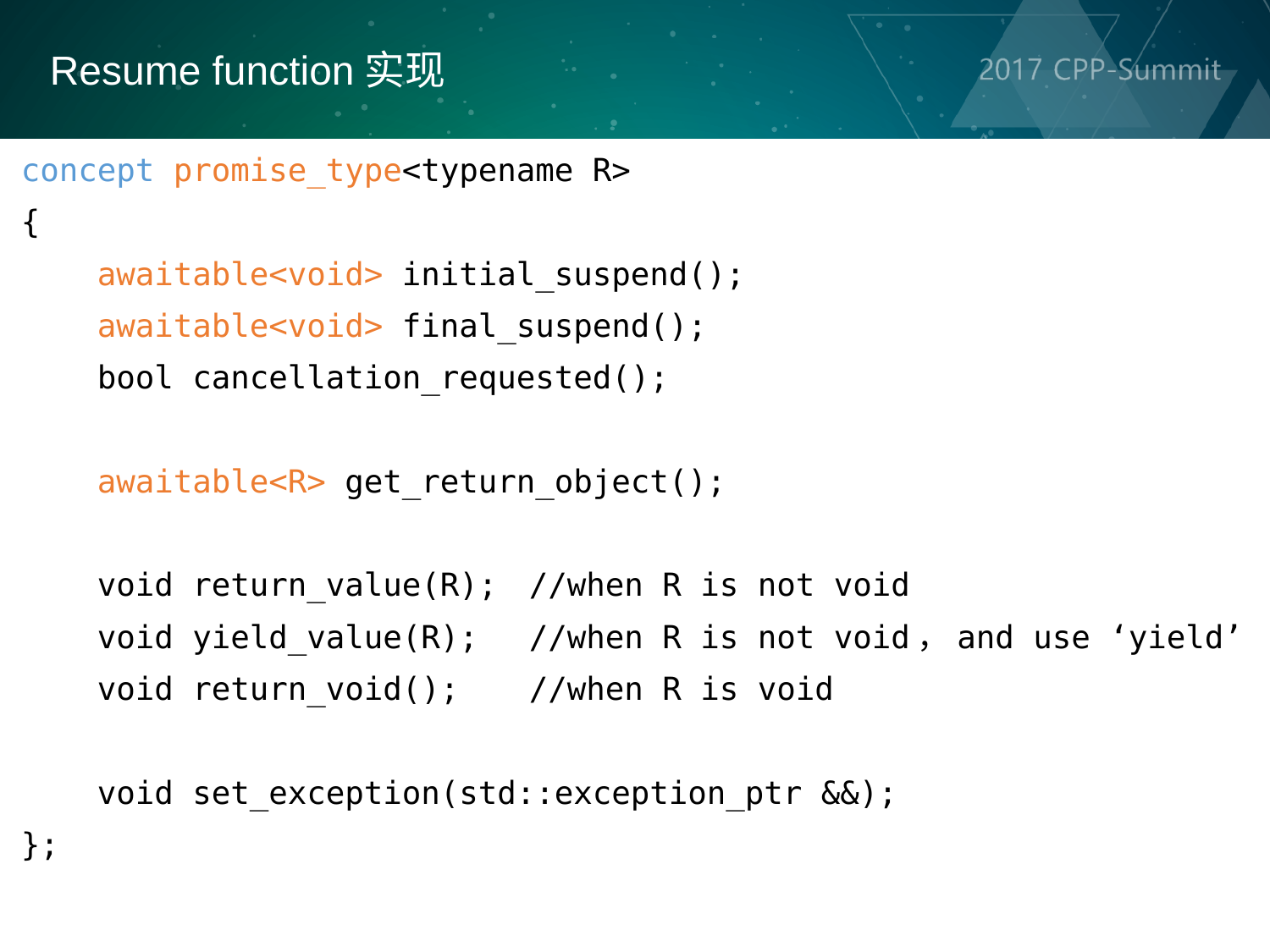

Resume function实现
concept promise_type<typename R>
{
    awaitable<void> initial_suspend();
    awaitable<void> final_suspend();
    bool cancellation_requested();

    awaitable<R> get_return_object();

    void return_value(R);	//when R is not void
    void yield_value(R);	//when R is not void，and use ‘yield’
    void return_void();	//when R is void

    void set_exception(std::exception_ptr &&);
};